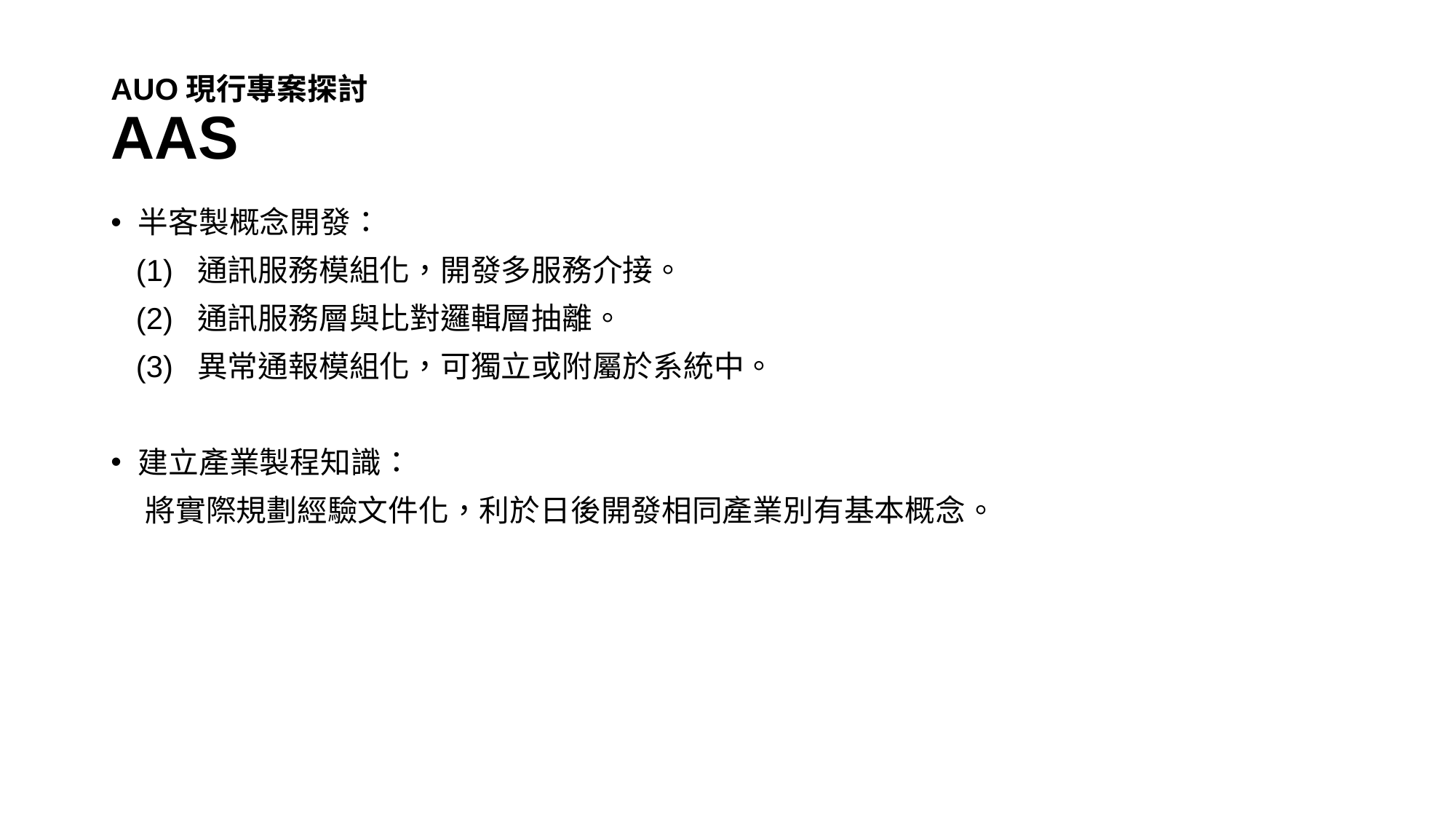

# AUO現行專案探討 AAS
半客製概念開發：
   (1)  通訊服務模組化，開發多服務介接。
   (2)  通訊服務層與比對邏輯層抽離。
   (3)  異常通報模組化，可獨立或附屬於系統中。

建立產業製程知識：
    將實際規劃經驗文件化，利於日後開發相同產業別有基本概念。